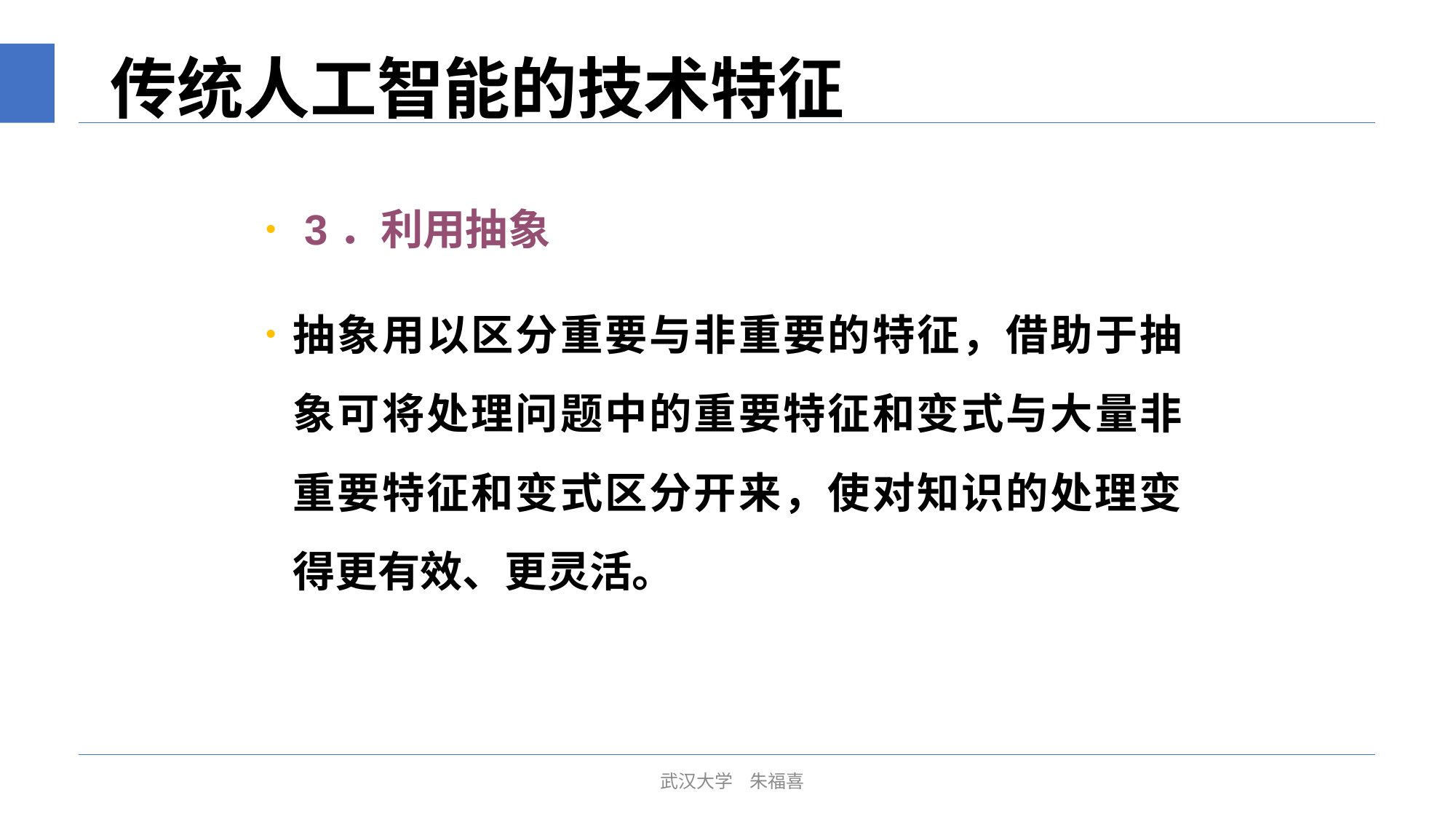

# 传统人工智能的技术特征
 3．利用抽象
抽象用以区分重要与非重要的特征，借助于抽象可将处理问题中的重要特征和变式与大量非重要特征和变式区分开来，使对知识的处理变得更有效、更灵活。
 武汉大学   朱福喜